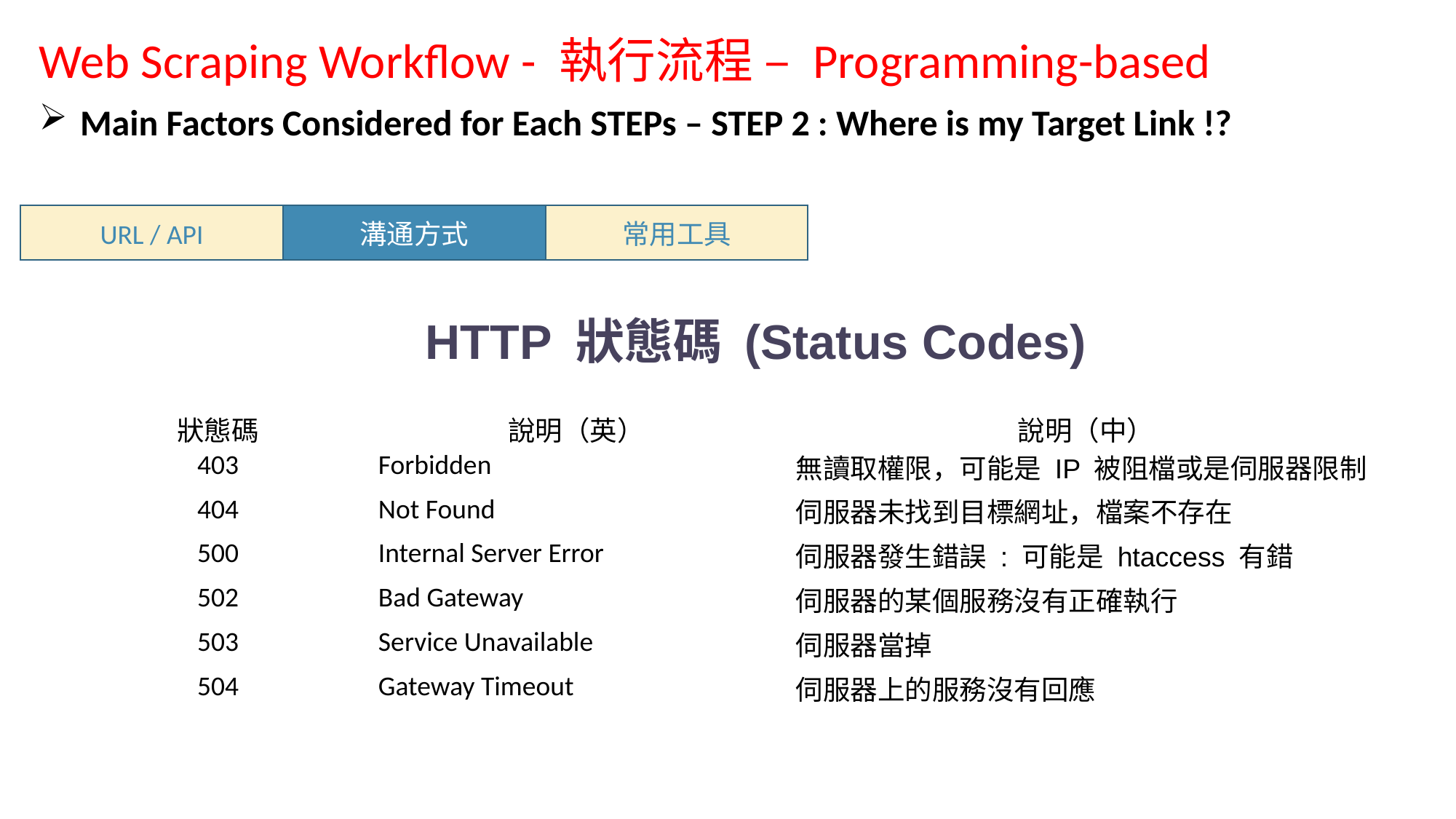

Web Scraping Workflow - 執行流程 – Programming-based
Main Factors Considered for Each STEPs – STEP 2 : Where is my Target Link !?
URL / API
溝通方式
常用工具
HTTP 狀態碼 (Status Codes)
| 狀態碼 | 說明（英） | 說明（中） |
| --- | --- | --- |
| 403 | Forbidden | 無讀取權限，可能是 IP 被阻檔或是伺服器限制 |
| 404 | Not Found | 伺服器未找到目標網址，檔案不存在 |
| 500 | Internal Server Error | 伺服器發生錯誤 : 可能是 htaccess 有錯 |
| 502 | Bad Gateway | 伺服器的某個服務沒有正確執行 |
| 503 | Service Unavailable | 伺服器當掉 |
| 504 | Gateway Timeout | 伺服器上的服務沒有回應 |